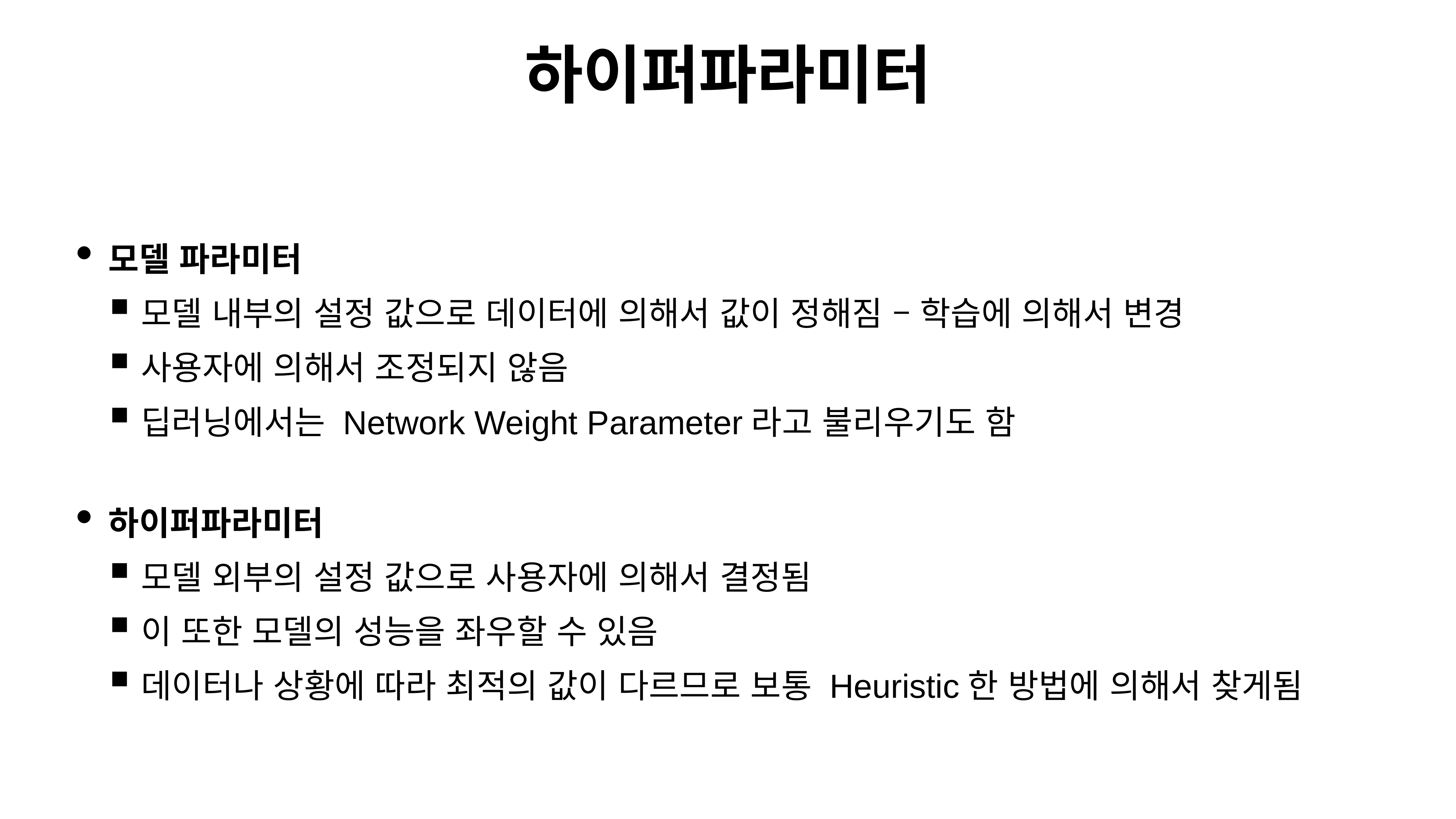

# 하이퍼파라미터
모델 파라미터
모델 내부의 설정 값으로 데이터에 의해서 값이 정해짐 – 학습에 의해서 변경
사용자에 의해서 조정되지 않음
딥러닝에서는 Network Weight Parameter라고 불리우기도 함

하이퍼파라미터
모델 외부의 설정 값으로 사용자에 의해서 결정됨
이 또한 모델의 성능을 좌우할 수 있음
데이터나 상황에 따라 최적의 값이 다르므로 보통 Heuristic한 방법에 의해서 찾게됨